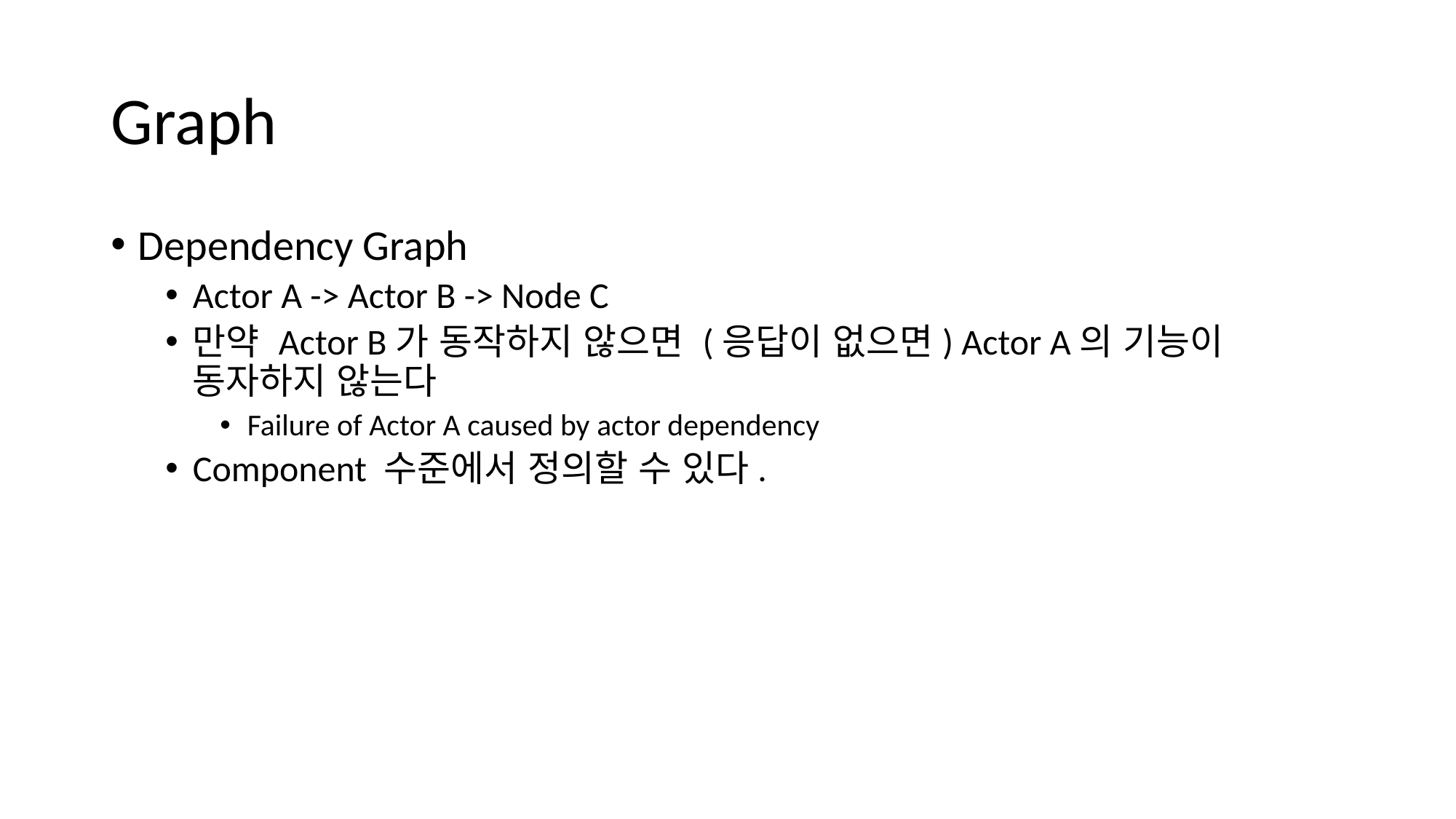

# Graph
Dependency Graph
Actor A -> Actor B -> Node C
만약 Actor B가 동작하지 않으면 (응답이 없으면) Actor A의 기능이 동자하지 않는다
Failure of Actor A caused by actor dependency
Component 수준에서 정의할 수 있다.